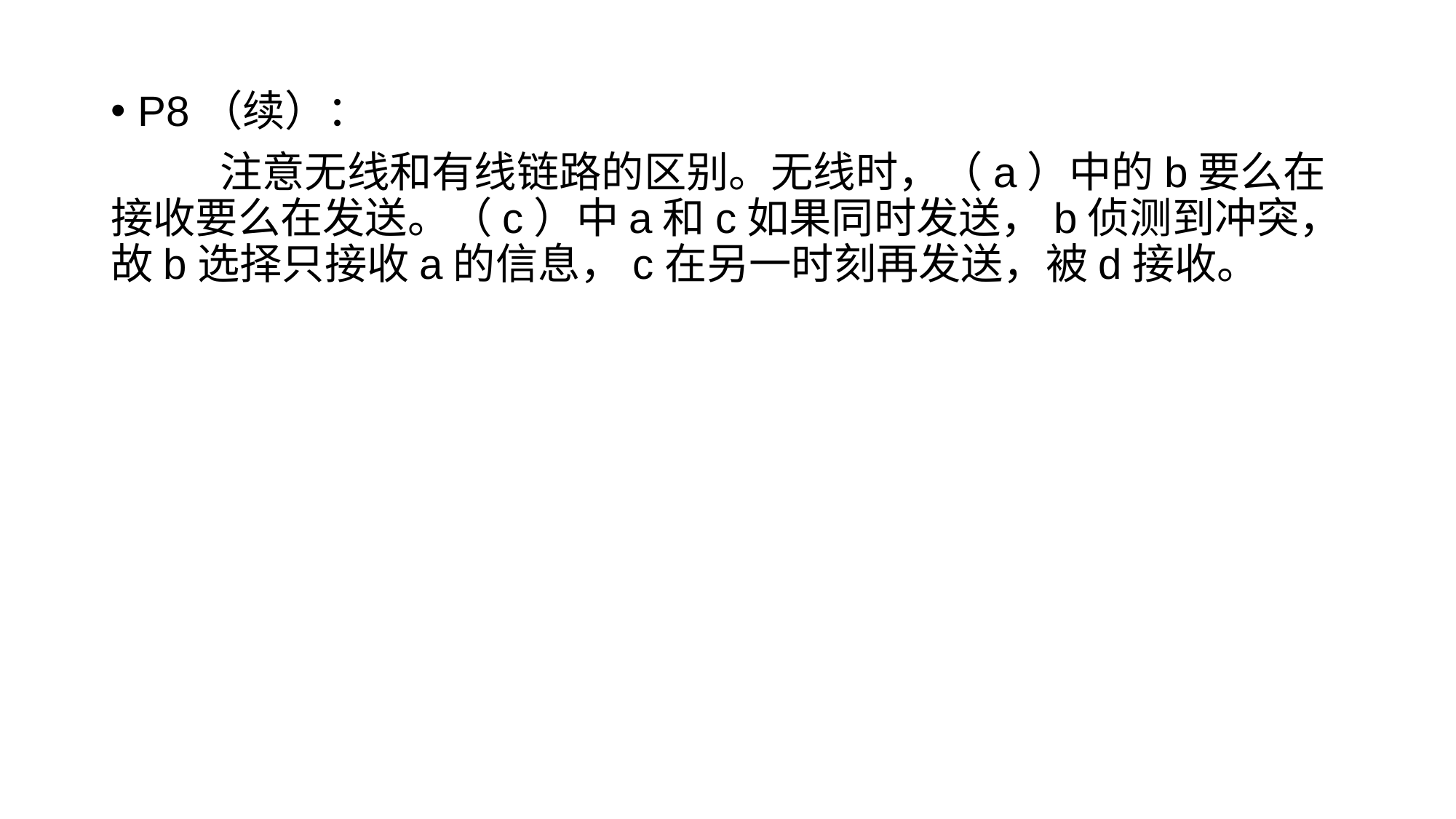

P8（续）：
	注意无线和有线链路的区别。无线时，（a）中的b要么在接收要么在发送。（c）中a和c如果同时发送，b侦测到冲突，故b选择只接收a的信息，c在另一时刻再发送，被d接收。